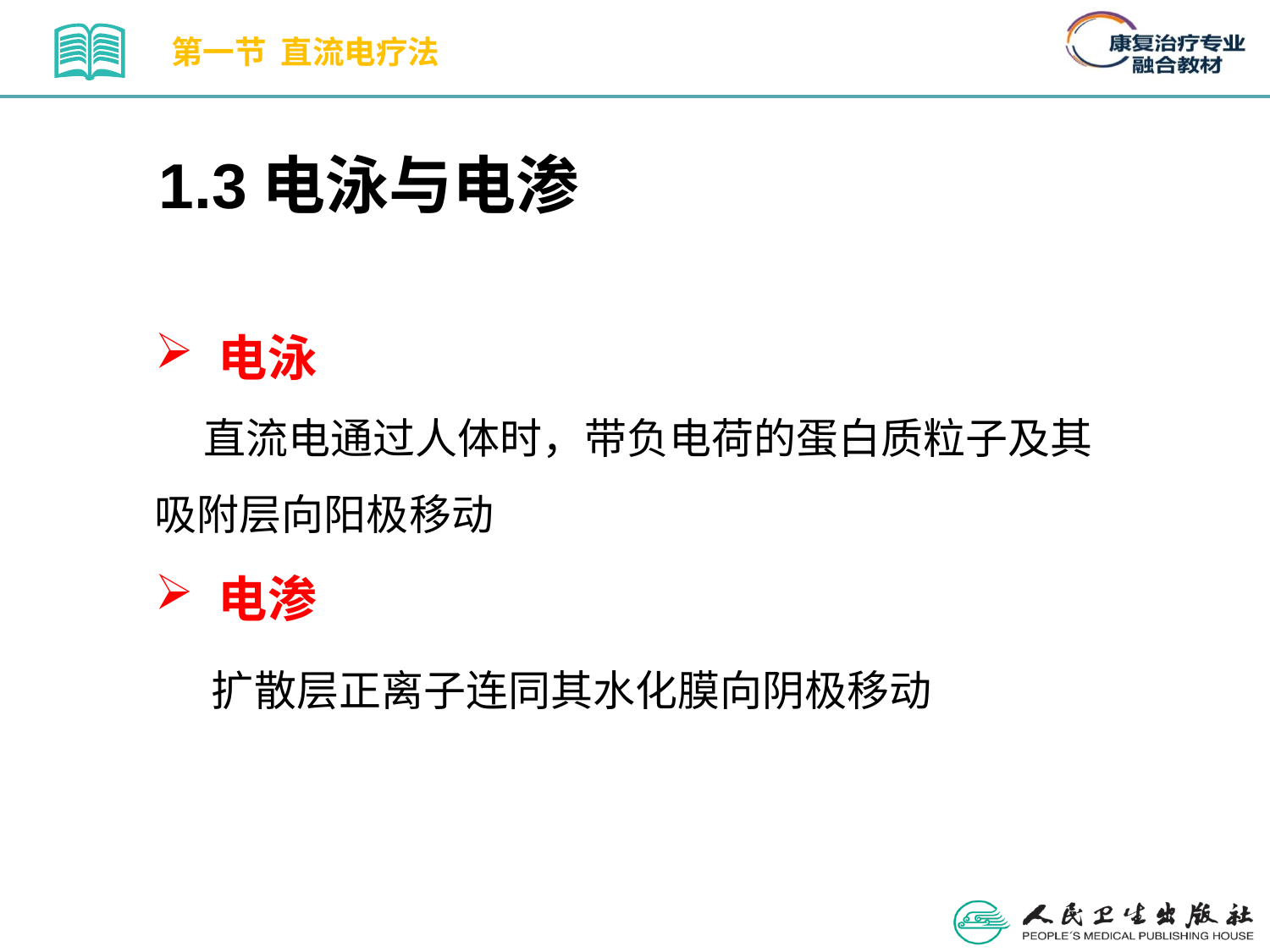

第一节  直流电疗法
1.3电泳与电渗
电泳
    直流电通过人体时，带负电荷的蛋白质粒子及其吸附层向阳极移动
电渗
    扩散层正离子连同其水化膜向阴极移动